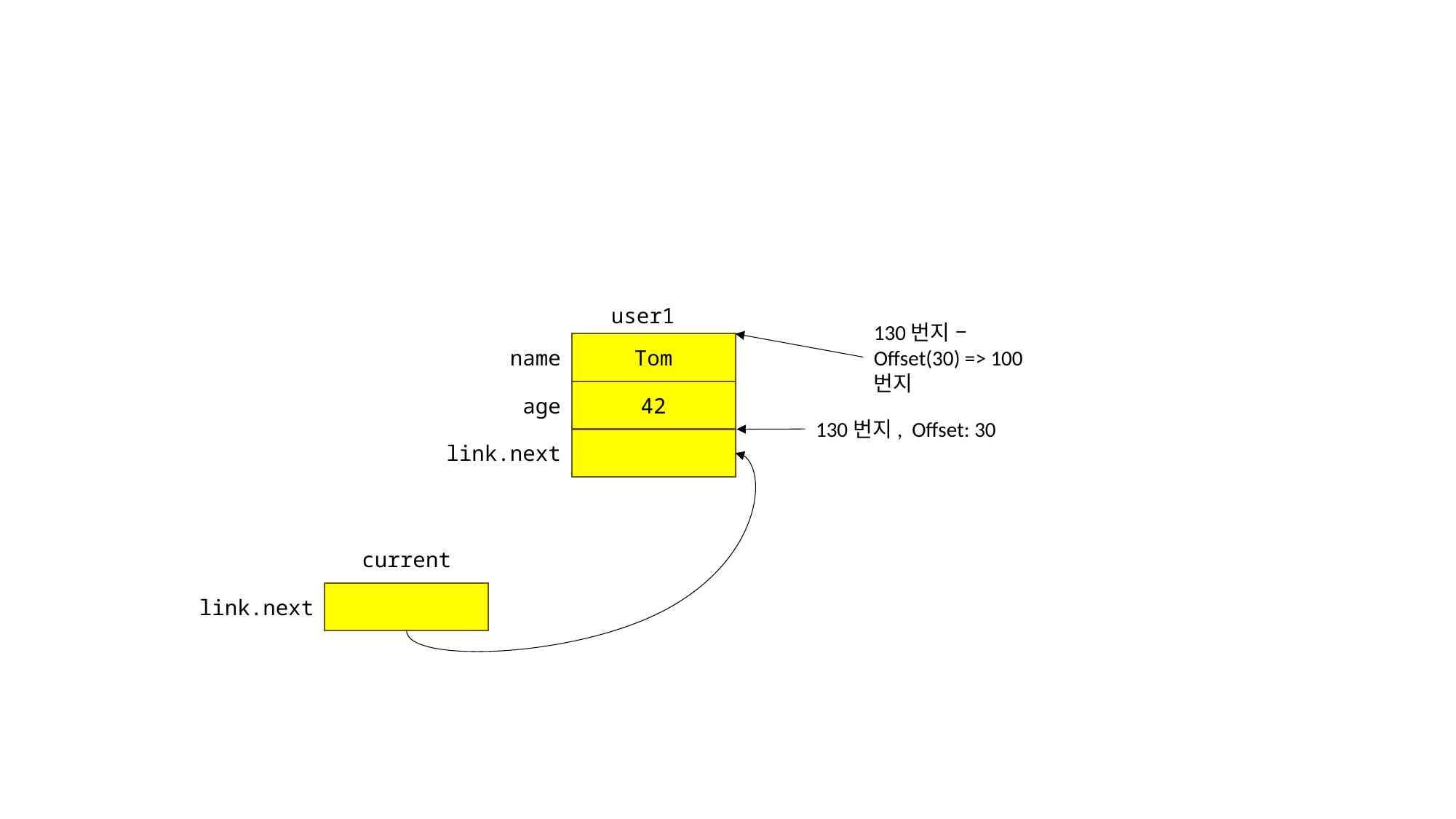

user1
130번지 – Offset(30) => 100번지
Tom
name
42
age
130번지,  Offset: 30

link.next
current

link.next